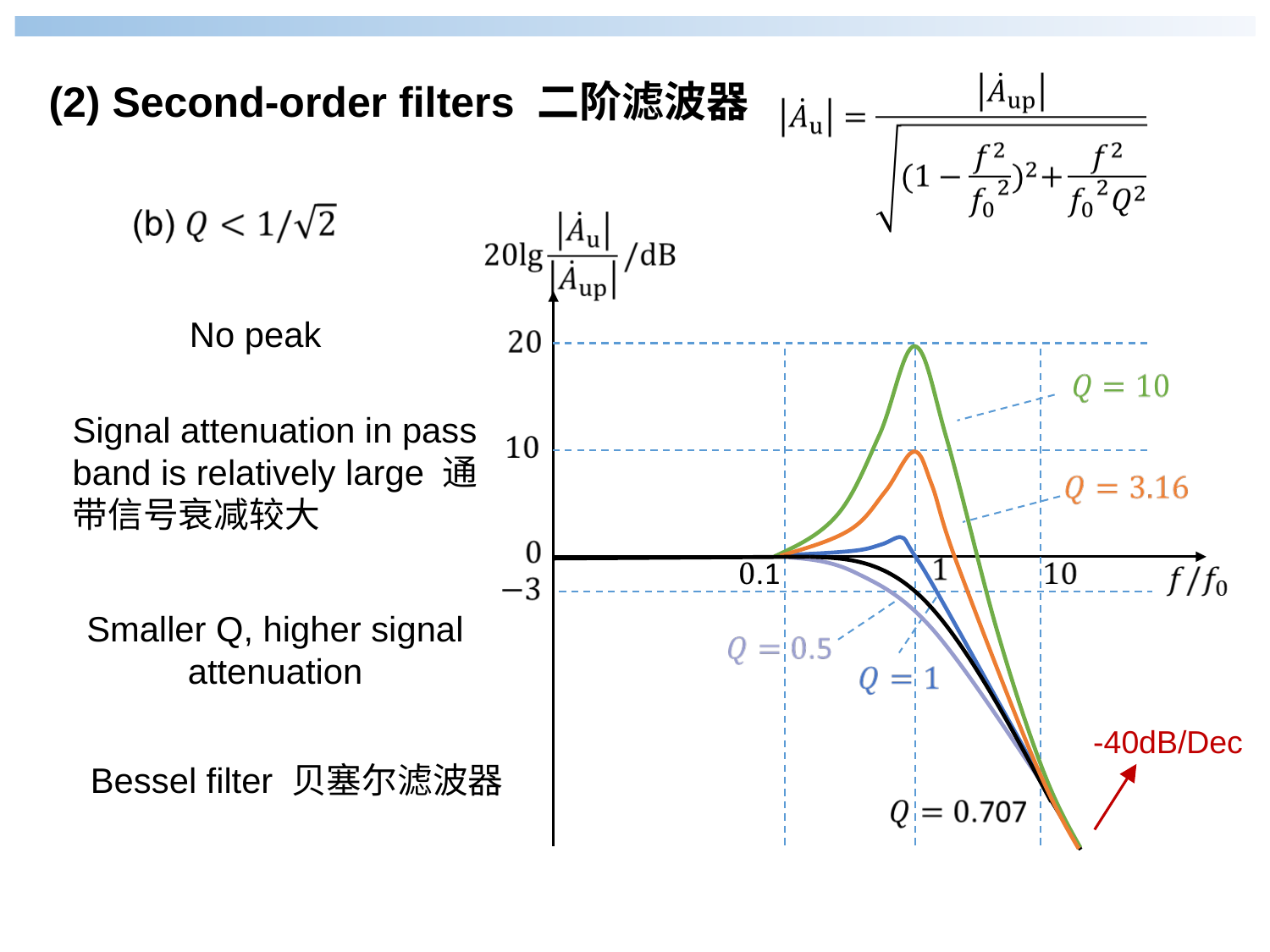

(2) Second-order filters 二阶滤波器

-40dB/Dec
No peak
Signal attenuation in pass band is relatively large 通带信号衰减较大
Smaller Q, higher signal attenuation
Bessel filter 贝塞尔滤波器